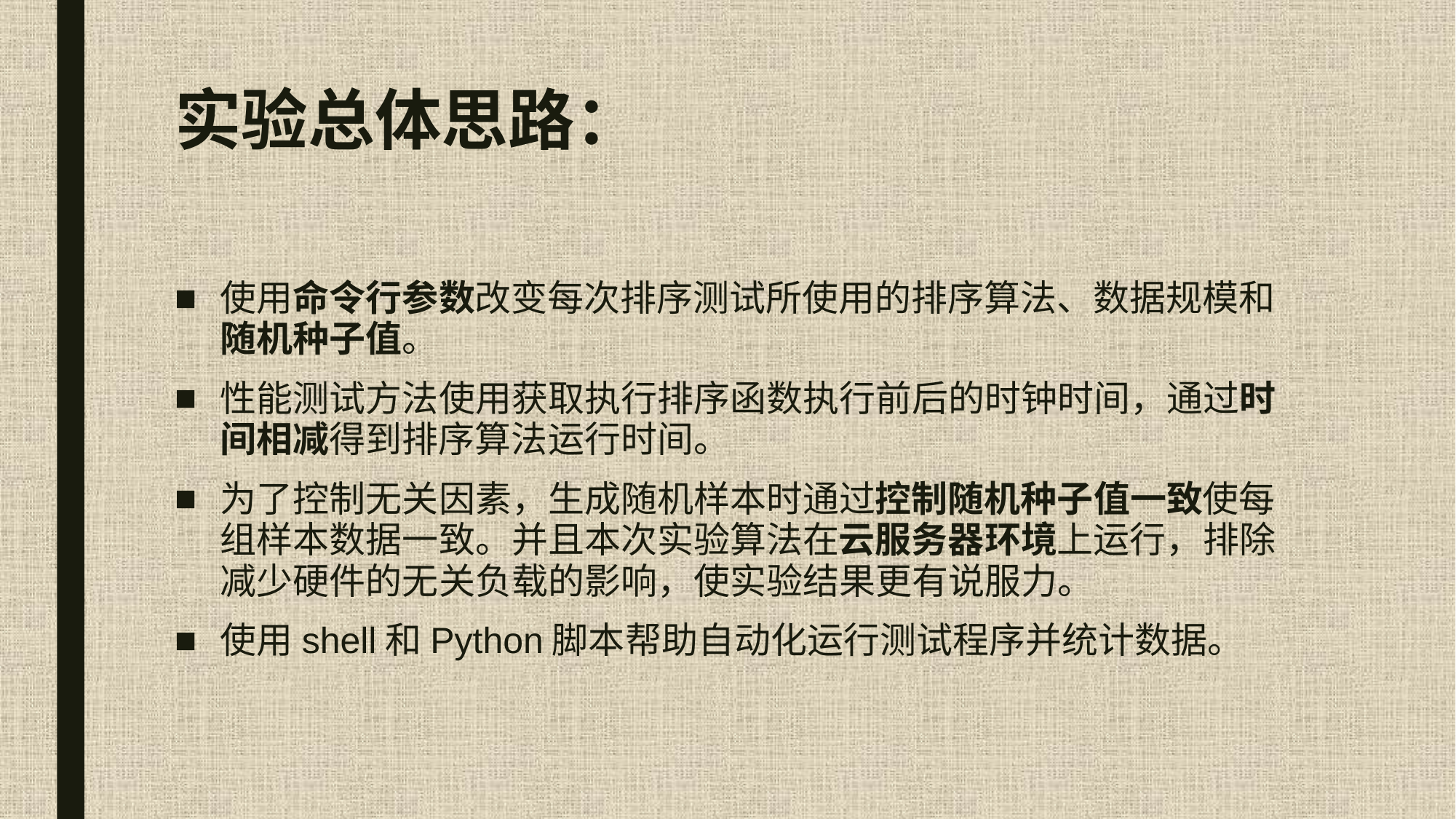

# 实验总体思路：
使用命令行参数改变每次排序测试所使用的排序算法、数据规模和随机种子值。
性能测试方法使用获取执行排序函数执行前后的时钟时间，通过时间相减得到排序算法运行时间。
为了控制无关因素，生成随机样本时通过控制随机种子值一致使每组样本数据一致。并且本次实验算法在云服务器环境上运行，排除减少硬件的无关负载的影响，使实验结果更有说服力。
使用shell和Python脚本帮助自动化运行测试程序并统计数据。